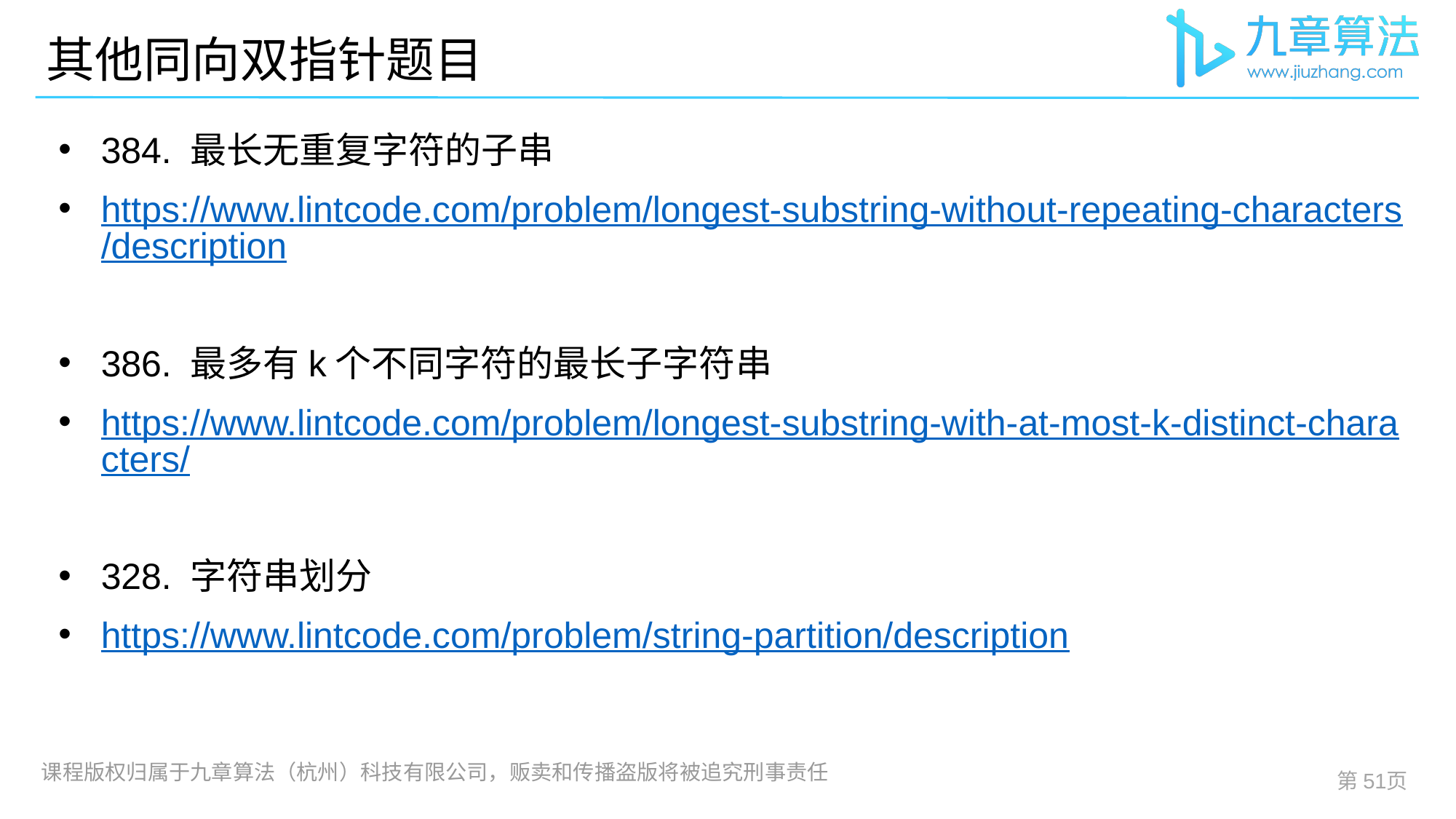

# 其他同向双指针题目
384. 最长无重复字符的子串
https://www.lintcode.com/problem/longest-substring-without-repeating-characters/description

386. 最多有k个不同字符的最长子字符串
https://www.lintcode.com/problem/longest-substring-with-at-most-k-distinct-characters/

328. 字符串划分
https://www.lintcode.com/problem/string-partition/description

第51页